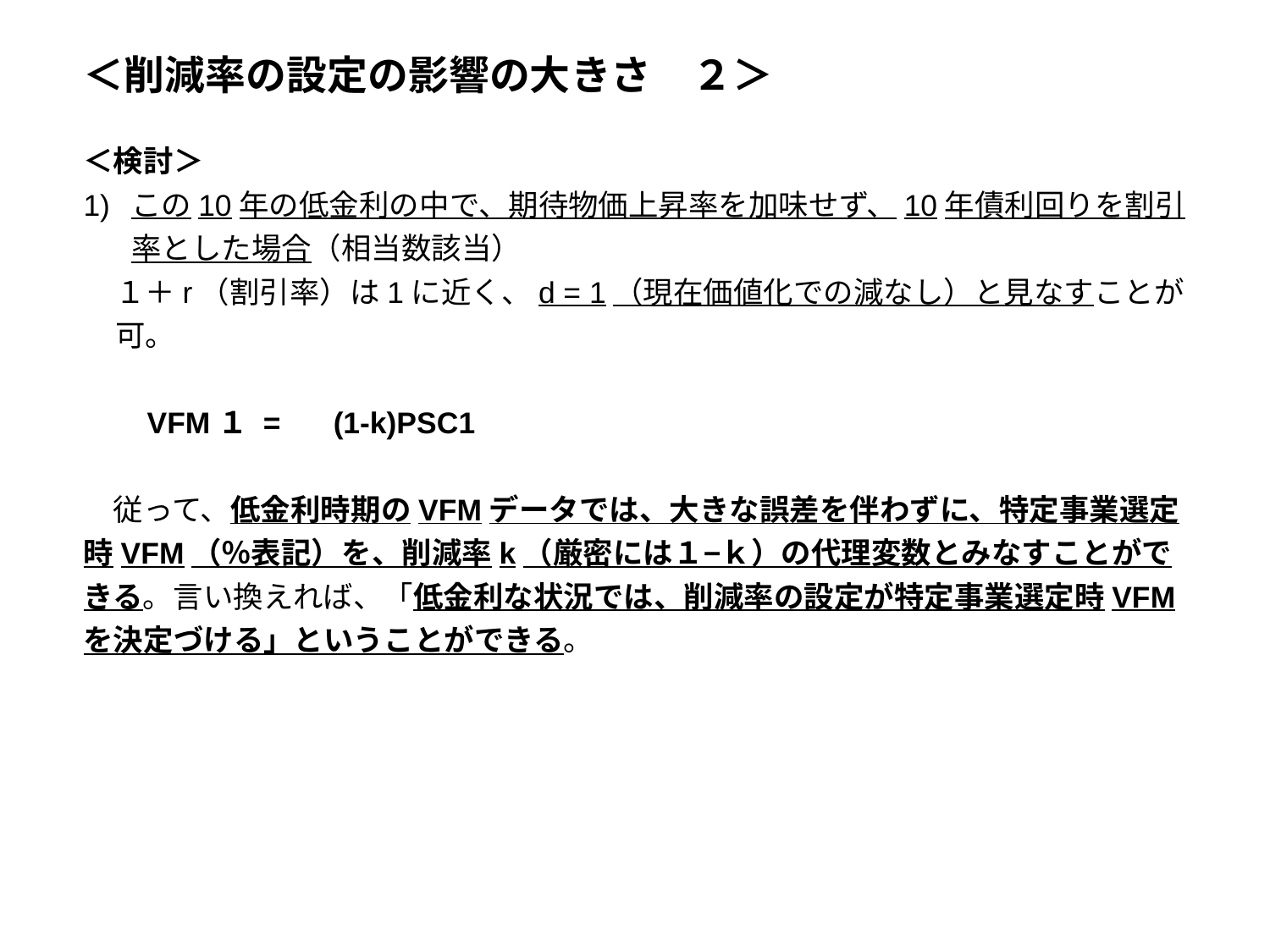

＜削減率の設定の影響の大きさ　２＞

＜検討＞
この10年の低金利の中で、期待物価上昇率を加味せず、10年債利回りを割引率とした場合（相当数該当）
１＋r（割引率）は1に近く、d = 1（現在価値化での減なし）と見なすことが可。

VFM１ =　 (1-k)PSC1

　従って、低金利時期のVFMデータでは、大きな誤差を伴わずに、特定事業選定時VFM（％表記）を、削減率k（厳密には１−ｋ）の代理変数とみなすことができる。言い換えれば、「低金利な状況では、削減率の設定が特定事業選定時VFMを決定づける」ということができる。